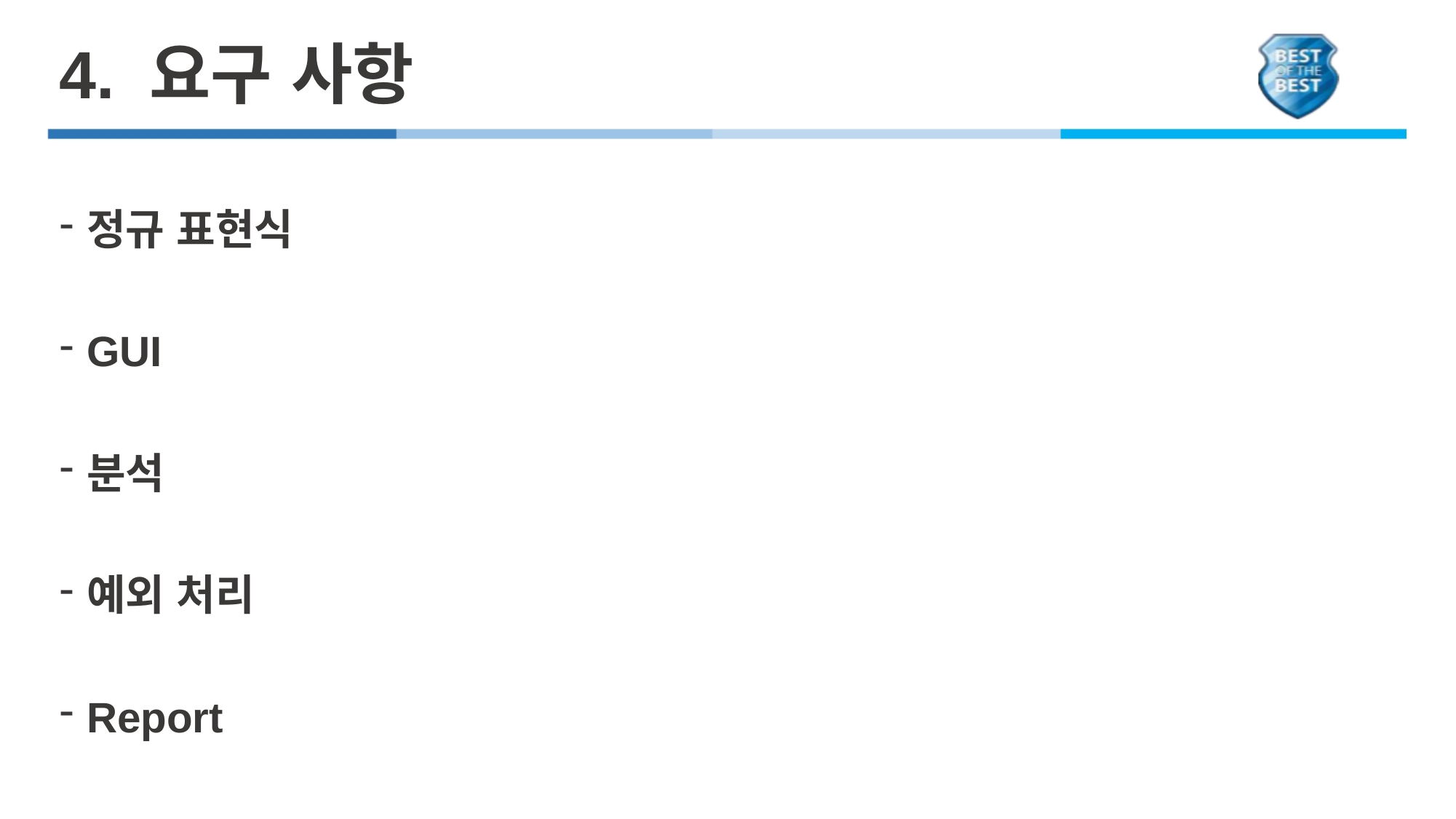

# 4. 요구 사항
정규 표현식

GUI

분석

예외 처리

Report